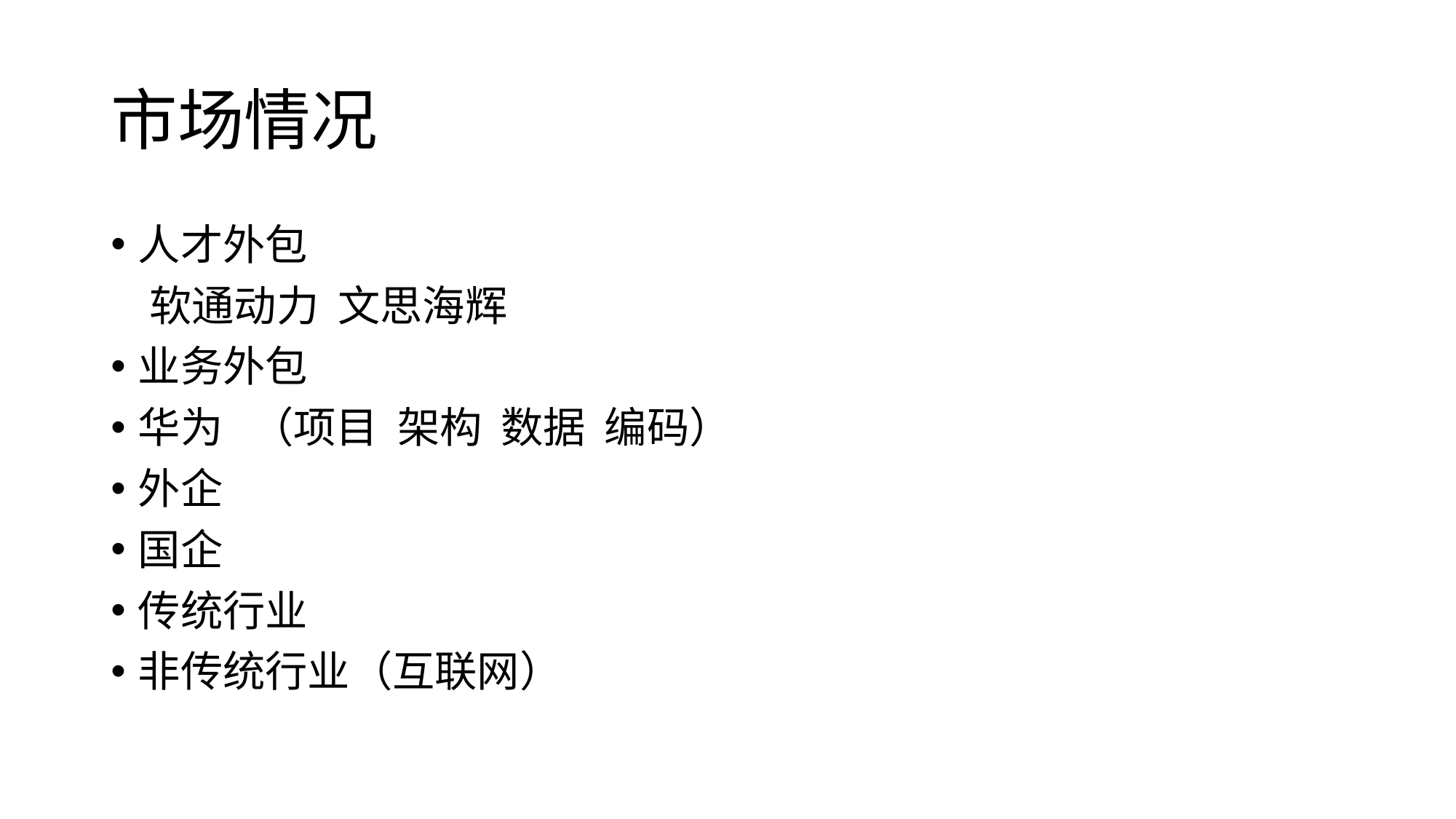

# 市场情况
人才外包
   软通动力  文思海辉
业务外包
华为   （项目  架构  数据  编码）
外企
国企
传统行业
非传统行业（互联网）